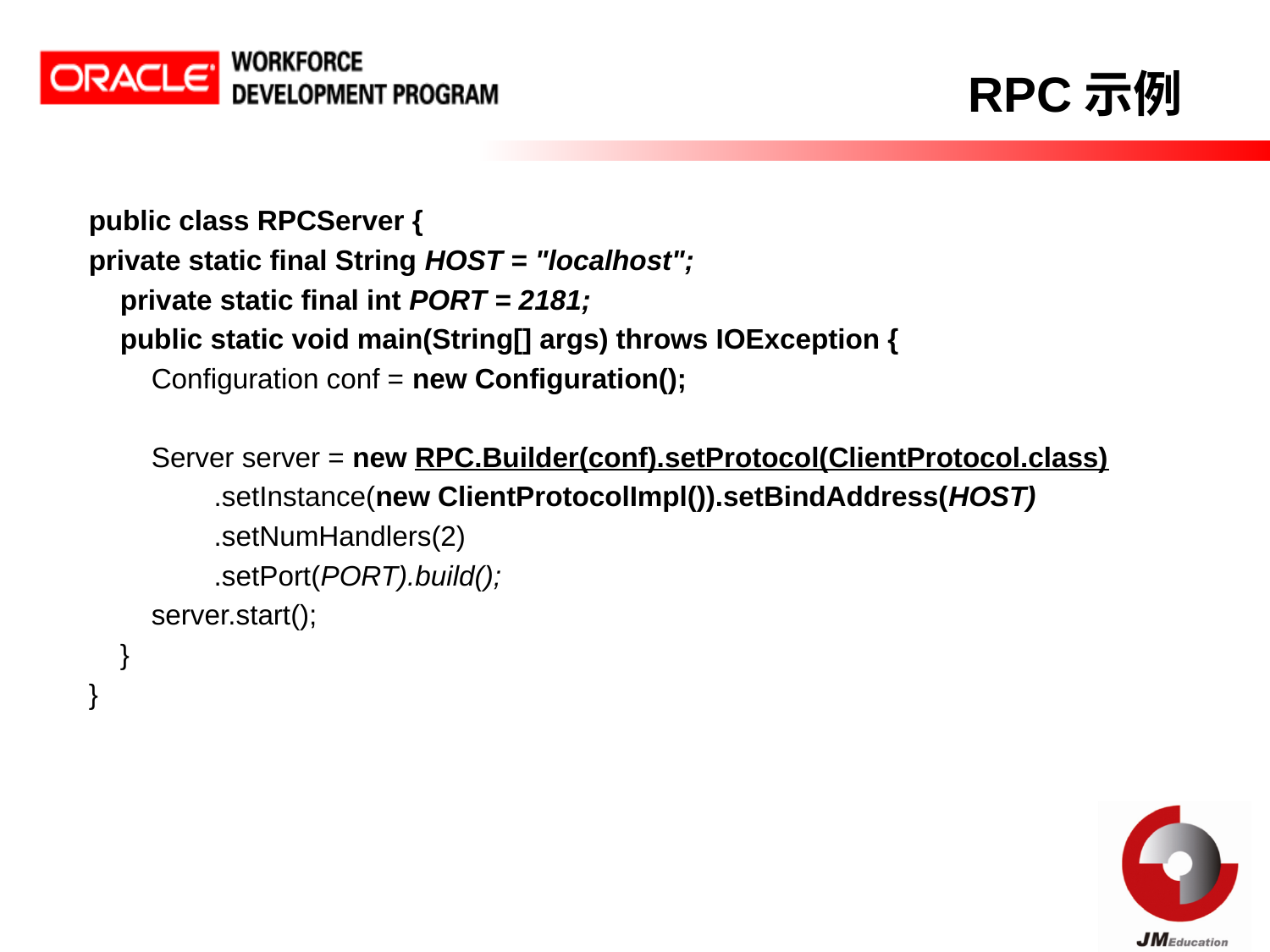

# RPC示例
public class RPCServer {
private static final String HOST = "localhost";
    private static final int PORT = 2181;
    public static void main(String[] args) throws IOException {
        Configuration conf = new Configuration();

        Server server = new RPC.Builder(conf).setProtocol(ClientProtocol.class)
                .setInstance(new ClientProtocolImpl()).setBindAddress(HOST)
                .setNumHandlers(2)
                .setPort(PORT).build();
        server.start();
    }
}